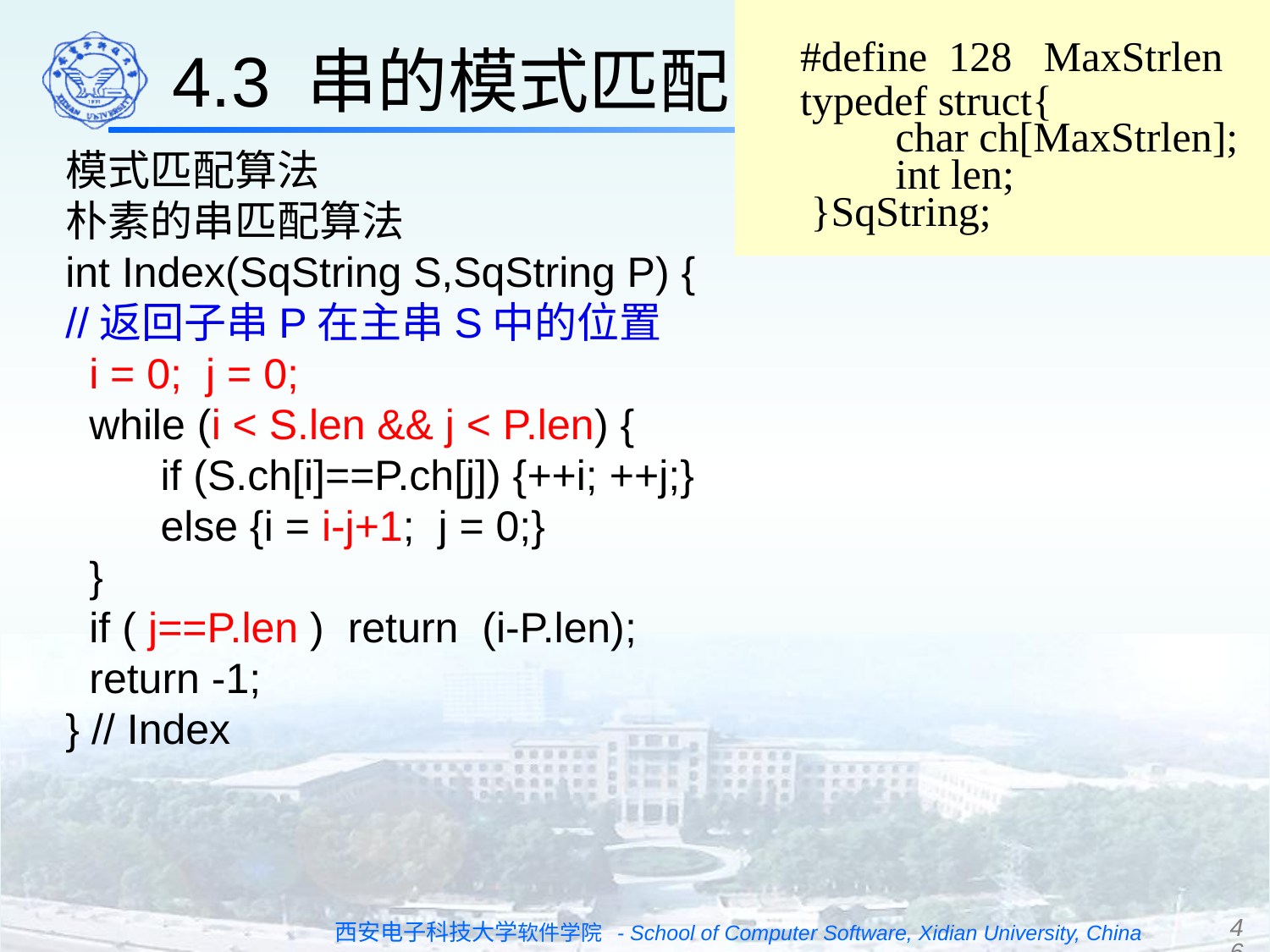

4.3 串的模式匹配
模式匹配算法
朴素的串匹配算法
int Index(SqString S,SqString P) {
//返回子串P在主串S中的位置
  i = 0;  j = 0;
  while (i < S.len && j < P.len) {
        if (S.ch[i]==P.ch[j]) {++i; ++j;}
        else {i = i-j+1;  j = 0;}
  }
  if ( j==P.len )  return  (i-P.len);
  return -1;
} // Index

     #define  128   MaxStrlen
     typedef struct{
  char ch[MaxStrlen];
  int len;
}SqString;
46